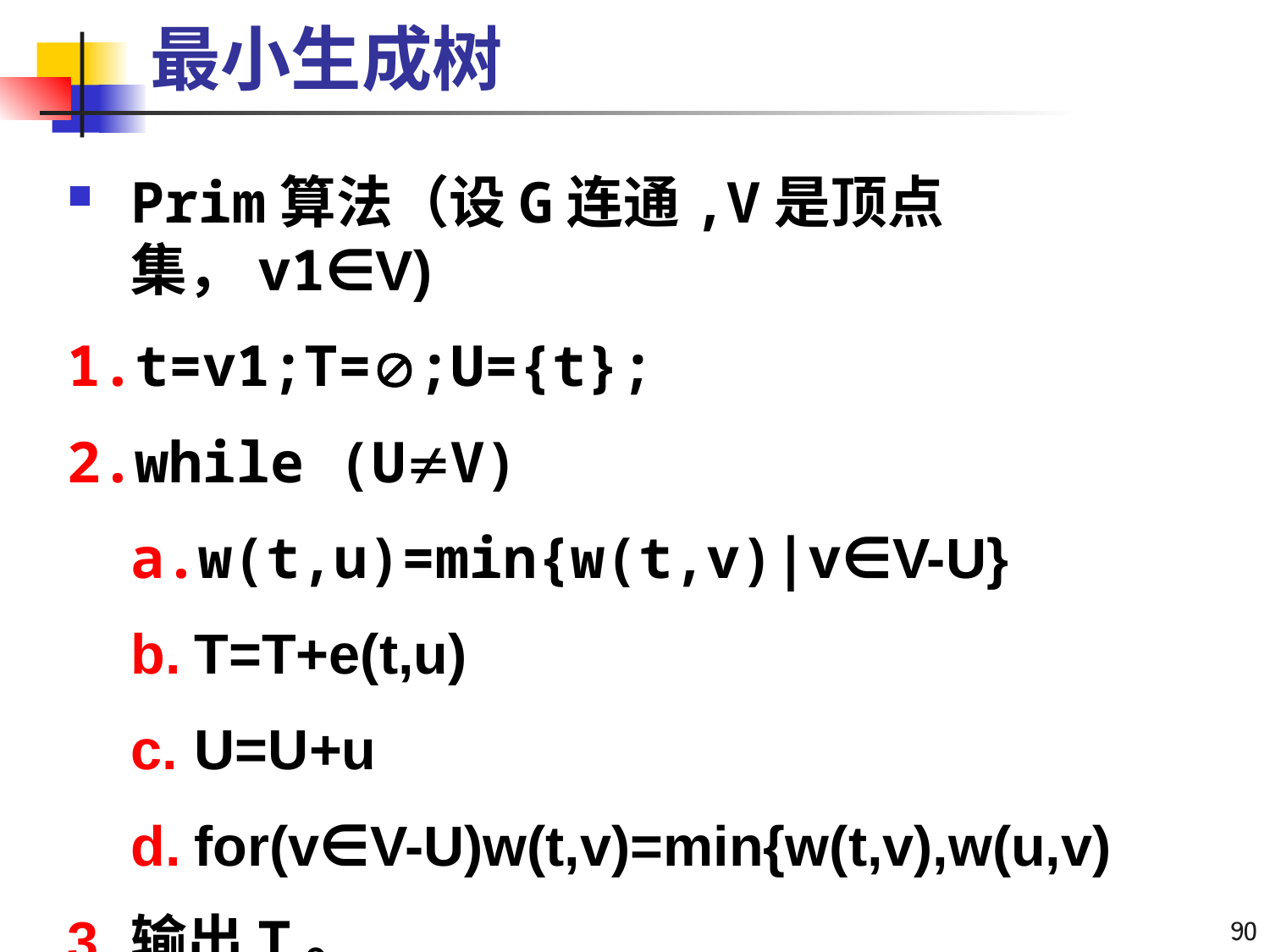

# 最小生成树
Prim算法（设G连通,V是顶点集，v1∈V)
t=v1;T=∅;U={t};
while (U≠V)
w(t,u)=min{w(t,v)|v∈V-U}
T=T+e(t,u)
U=U+u
for(v∈V-U)w(t,v)=min{w(t,v),w(u,v)
输出T。
90